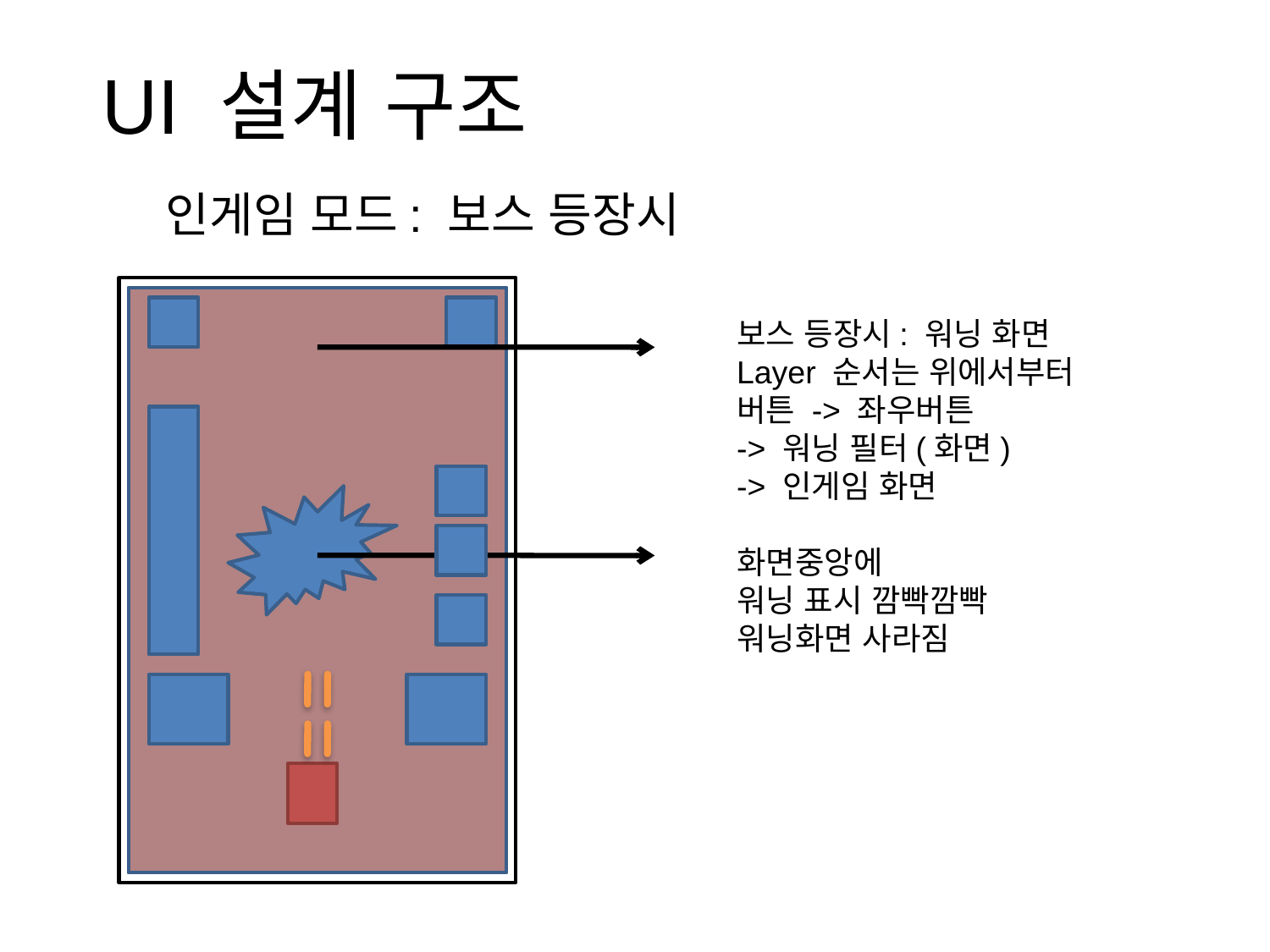

# UI 설계 구조
인게임 모드: 보스 등장시

보스 등장시: 워닝 화면
Layer 순서는 위에서부터
버튼 -> 좌우버튼
-> 워닝 필터(화면)
-> 인게임 화면

화면중앙에
워닝 표시 깜빡깜빡
워닝화면 사라짐